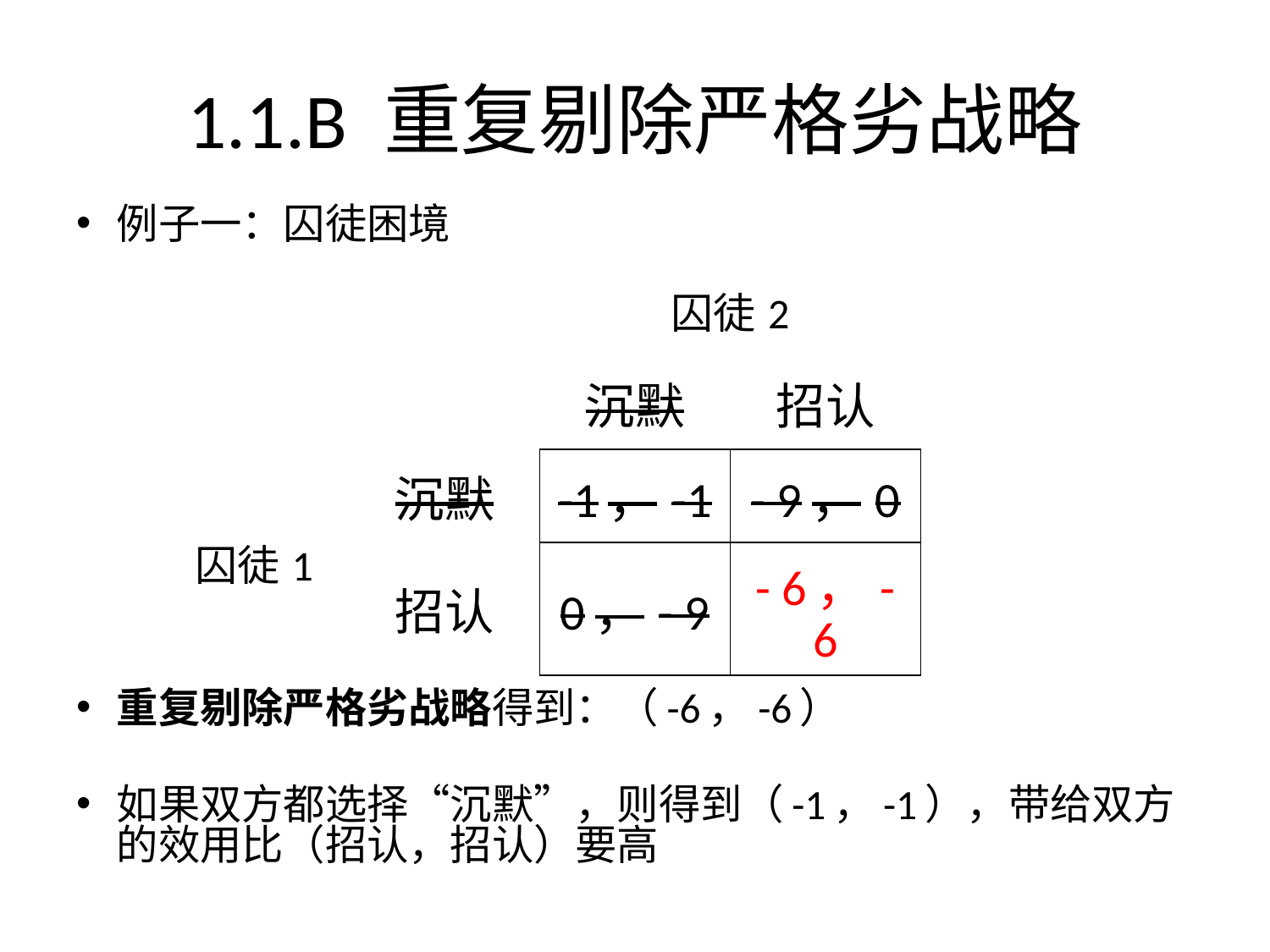

# 1.1.B 重复剔除严格劣战略
例子一：囚徒困境

重复剔除严格劣战略得到：（-6，-6）

如果双方都选择“沉默”，则得到（-1，-1），带给双方的效用比（招认，招认）要高

|  |  | 囚徒2 |  |
| --- | --- | --- | --- |
|  |  | 沉默 | 招认 |
| 囚徒1 | 沉默 | -1，-1 | - 9，0 |
|  | 招认 | 0，- 9 | - 6，- 6 |